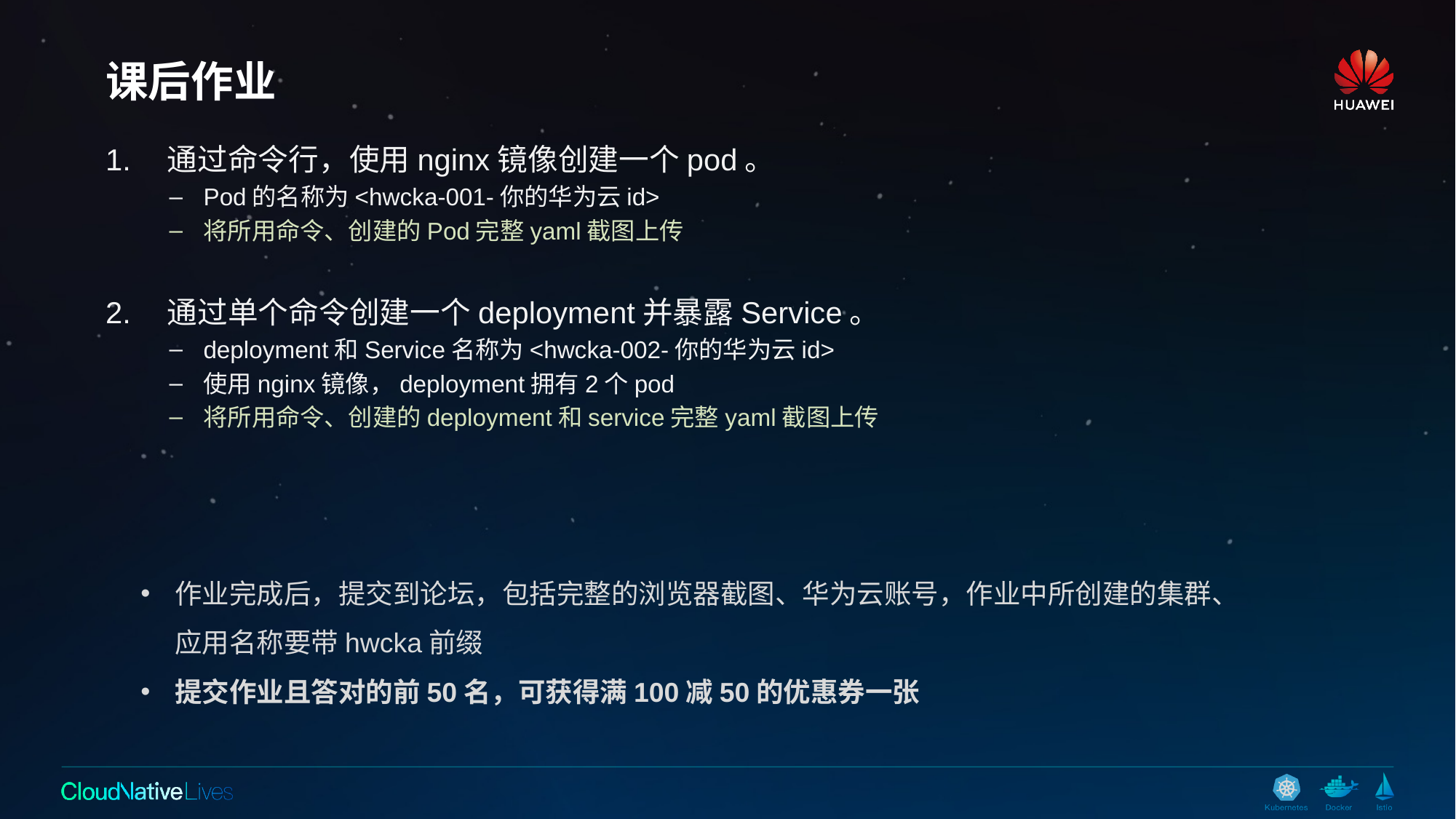

# 课后作业
通过命令行，使用nginx镜像创建一个pod。
Pod的名称为<hwcka-001-你的华为云id>
将所用命令、创建的Pod完整yaml截图上传

通过单个命令创建一个deployment并暴露Service。
deployment和Service名称为<hwcka-002-你的华为云id>
使用nginx镜像，deployment拥有2个pod
将所用命令、创建的deployment和service完整yaml截图上传
作业完成后，提交到论坛，包括完整的浏览器截图、华为云账号，作业中所创建的集群、应用名称要带hwcka前缀
提交作业且答对的前50名，可获得满100减50的优惠券一张